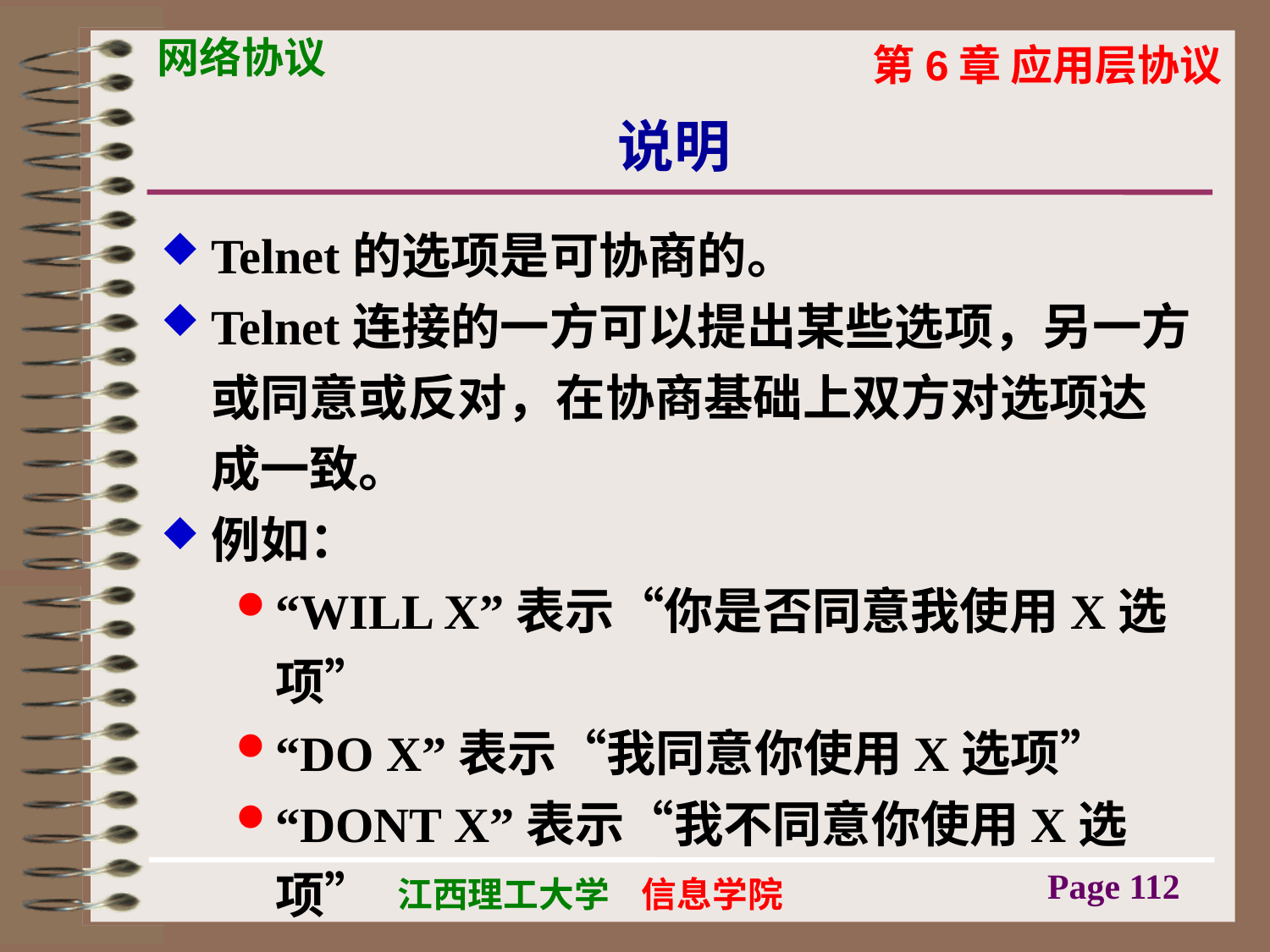

# 说明
Telnet的选项是可协商的。
Telnet连接的一方可以提出某些选项，另一方或同意或反对，在协商基础上双方对选项达成一致。
例如：
“WILL X”表示“你是否同意我使用X选项”
“DO X”表示“我同意你使用X选项”
“DONT X”表示“我不同意你使用X选项”
Page 112